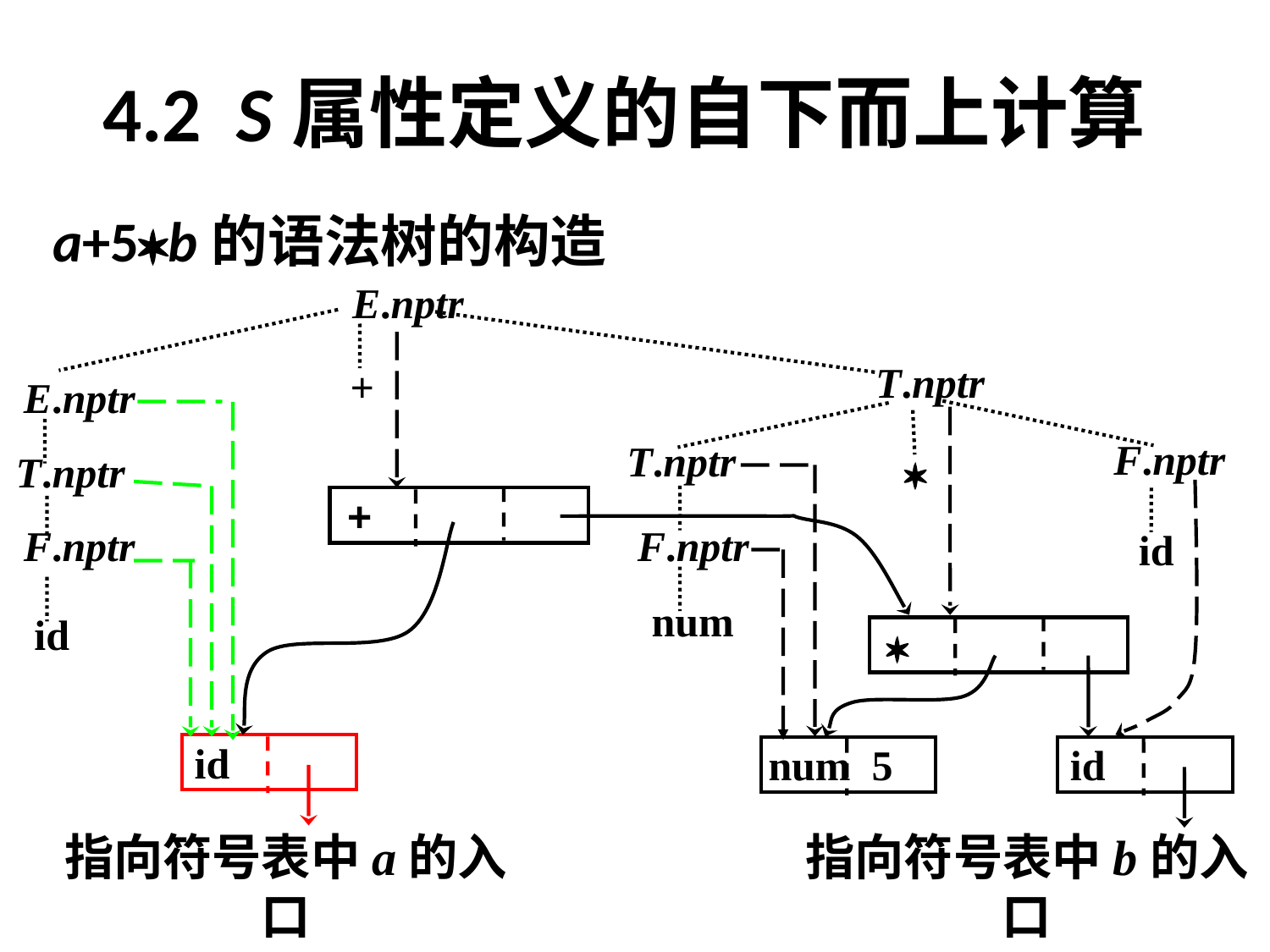

# 4.2  S属性定义的自下而上计算
a+5∗b的语法树的构造
E.nptr

T.nptr
+
E.nptr

F.nptr
T.nptr
∗
T.nptr

+

F.nptr
F.nptr
id

num
id
∗

id

num  5

id

指向符号表中a的入口
指向符号表中b的入口